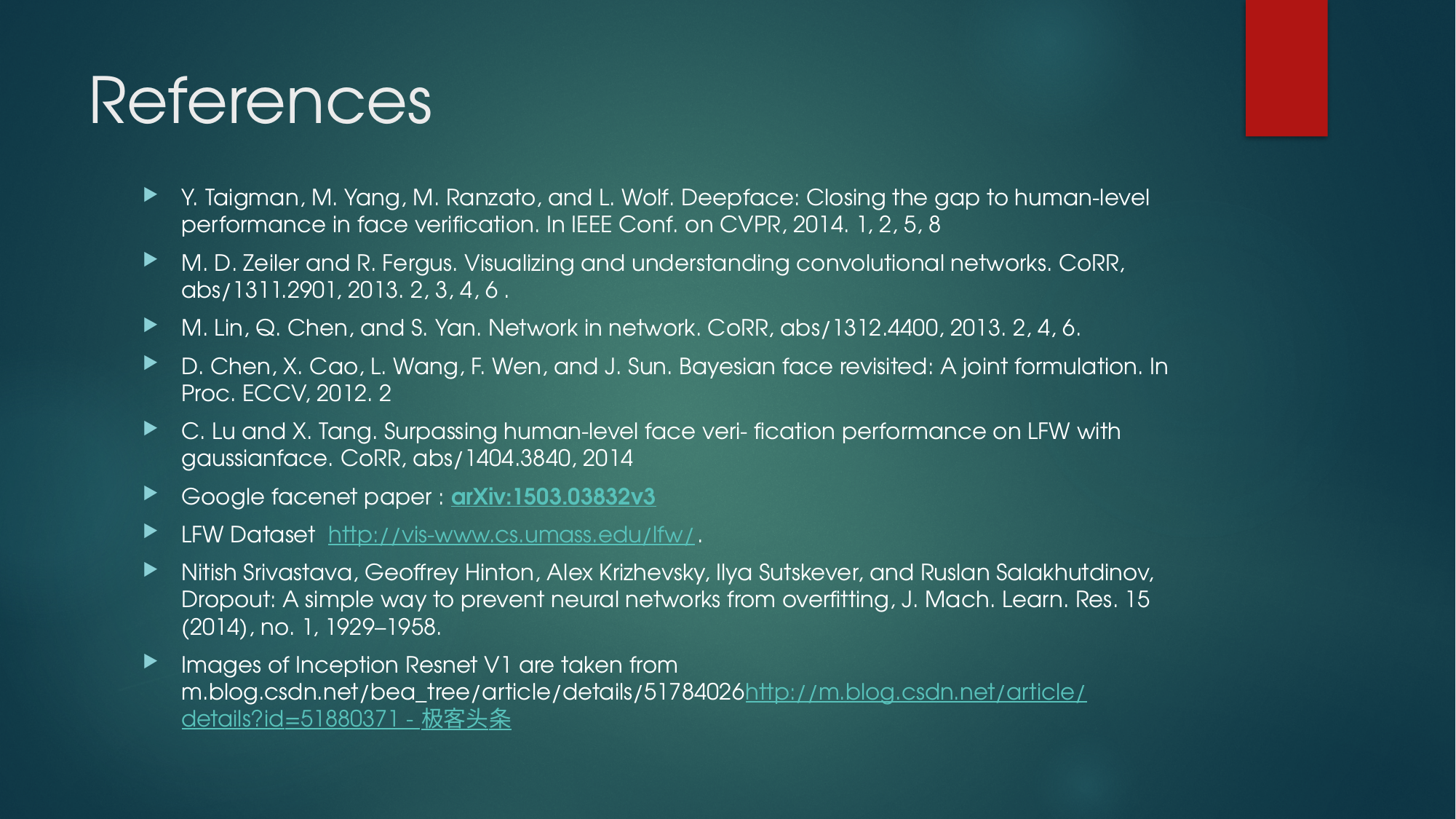

# References
Y. Taigman, M. Yang, M. Ranzato, and L. Wolf. Deepface: Closing the gap to human-level performance in face verification. In IEEE Conf. on CVPR, 2014. 1, 2, 5, 8
M. D. Zeiler and R. Fergus. Visualizing and understanding convolutional networks. CoRR, abs/1311.2901, 2013. 2, 3, 4, 6 .
M. Lin, Q. Chen, and S. Yan. Network in network. CoRR, abs/1312.4400, 2013. 2, 4, 6.
D. Chen, X. Cao, L. Wang, F. Wen, and J. Sun. Bayesian face revisited: A joint formulation. In Proc. ECCV, 2012. 2
C. Lu and X. Tang. Surpassing human-level face veri- fication performance on LFW with gaussianface. CoRR, abs/1404.3840, 2014
Google facenet paper : arXiv:1503.03832v3
LFW Dataset  http://vis-www.cs.umass.edu/lfw/.
Nitish Srivastava, Geoffrey Hinton, Alex Krizhevsky, Ilya Sutskever, and Ruslan Salakhutdinov, Dropout: A simple way to prevent neural networks from overfitting, J. Mach. Learn. Res. 15 (2014), no. 1, 1929–1958.
Images of Inception Resnet V1 are taken from m.blog.csdn.net/bea_tree/article/details/51784026http://m.blog.csdn.net/article/details?id=51880371 - 极客头条